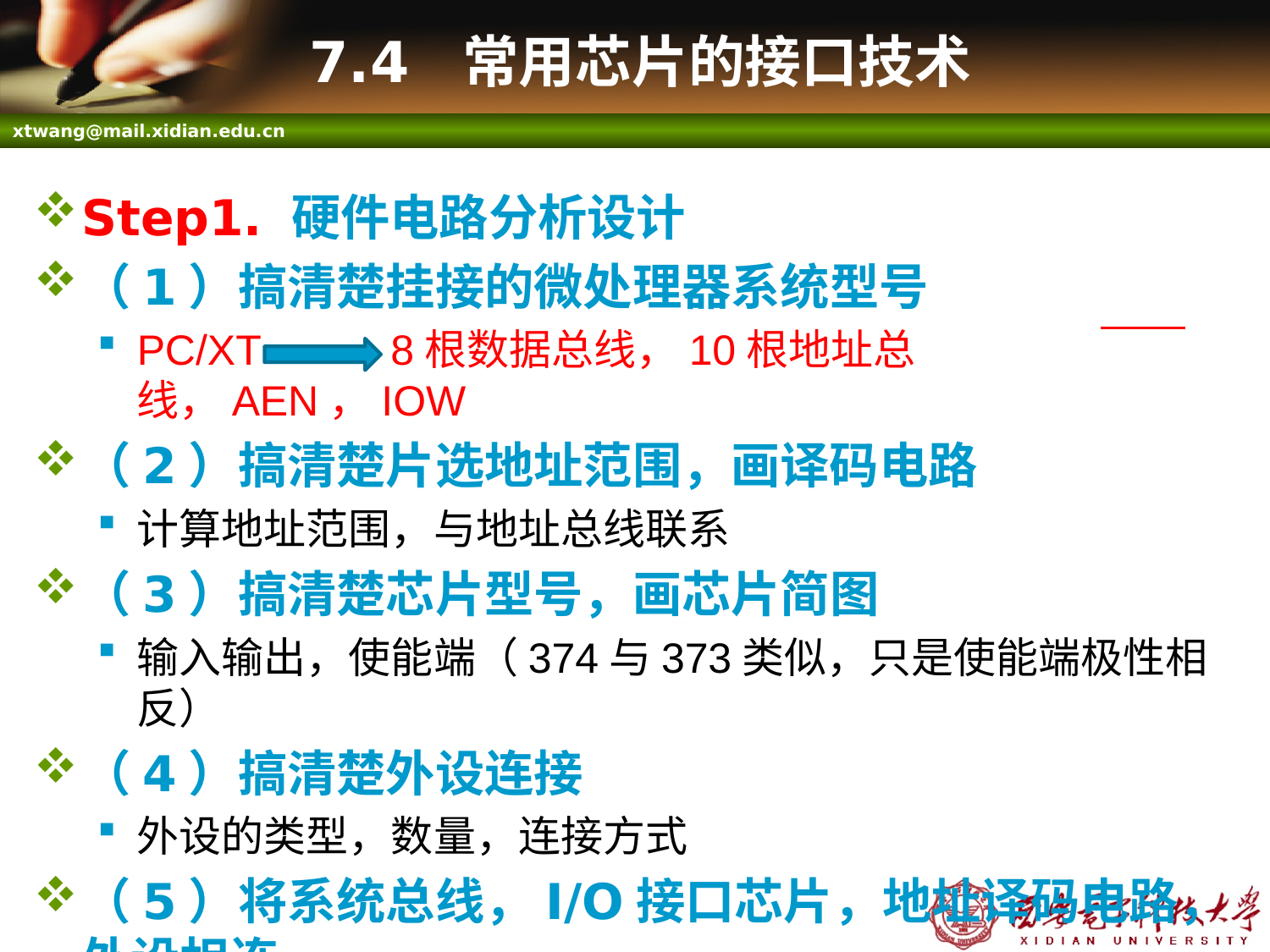

# 7.4  常用芯片的接口技术
Step1. 硬件电路分析设计
（1）搞清楚挂接的微处理器系统型号
PC/XT           8根数据总线，10根地址总线，AEN，IOW
（2）搞清楚片选地址范围，画译码电路
计算地址范围，与地址总线联系
（3）搞清楚芯片型号，画芯片简图
输入输出，使能端（374与373类似，只是使能端极性相反）
（4）搞清楚外设连接
外设的类型，数量，连接方式
（5）将系统总线，I/O接口芯片，地址译码电路，外设相连